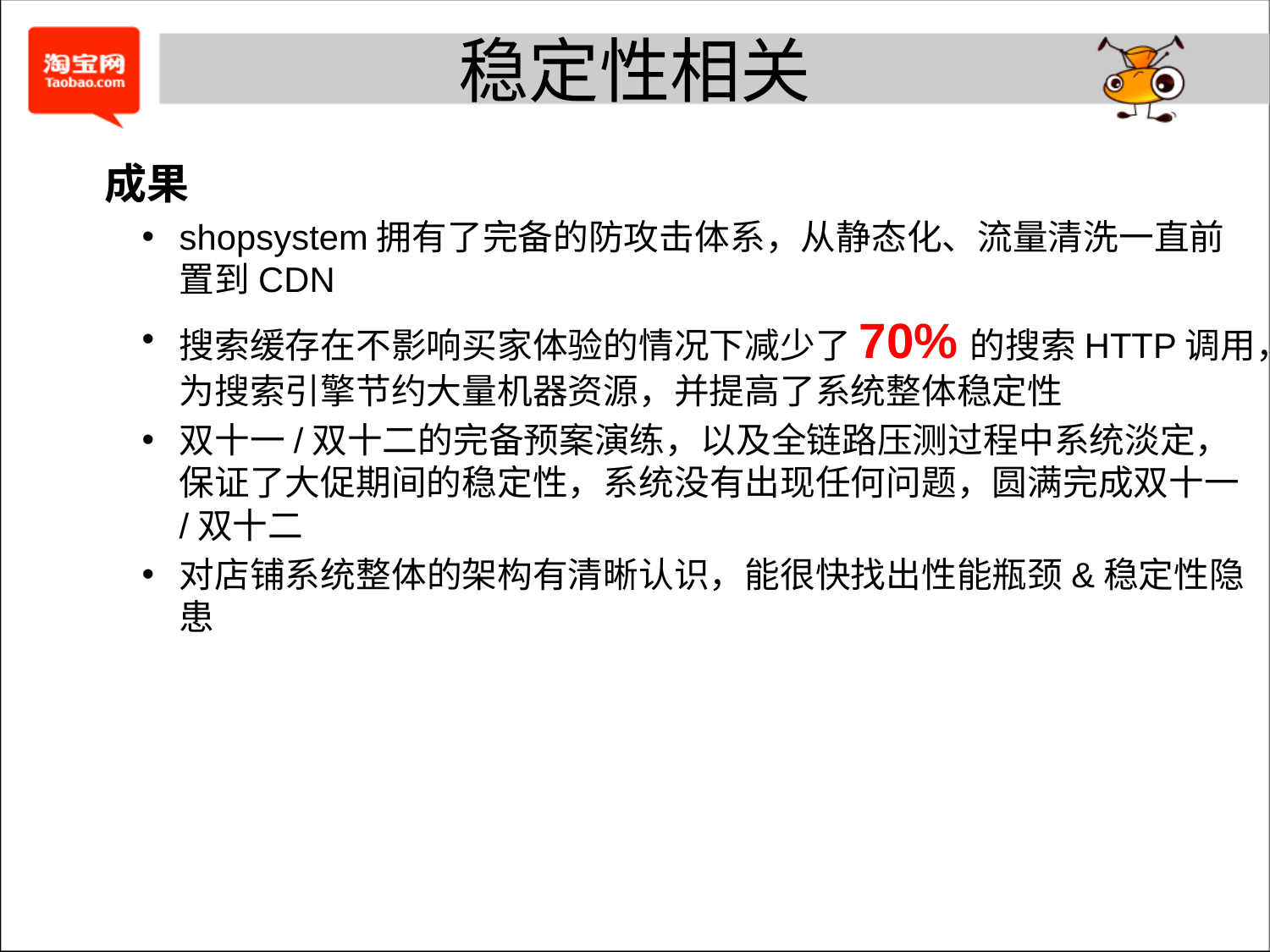

# 稳定性相关
成果
shopsystem拥有了完备的防攻击体系，从静态化、流量清洗一直前置到CDN
搜索缓存在不影响买家体验的情况下减少了70%的搜索HTTP调用，为搜索引擎节约大量机器资源，并提高了系统整体稳定性
双十一/双十二的完备预案演练，以及全链路压测过程中系统淡定，保证了大促期间的稳定性，系统没有出现任何问题，圆满完成双十一/双十二
对店铺系统整体的架构有清晰认识，能很快找出性能瓶颈&稳定性隐患